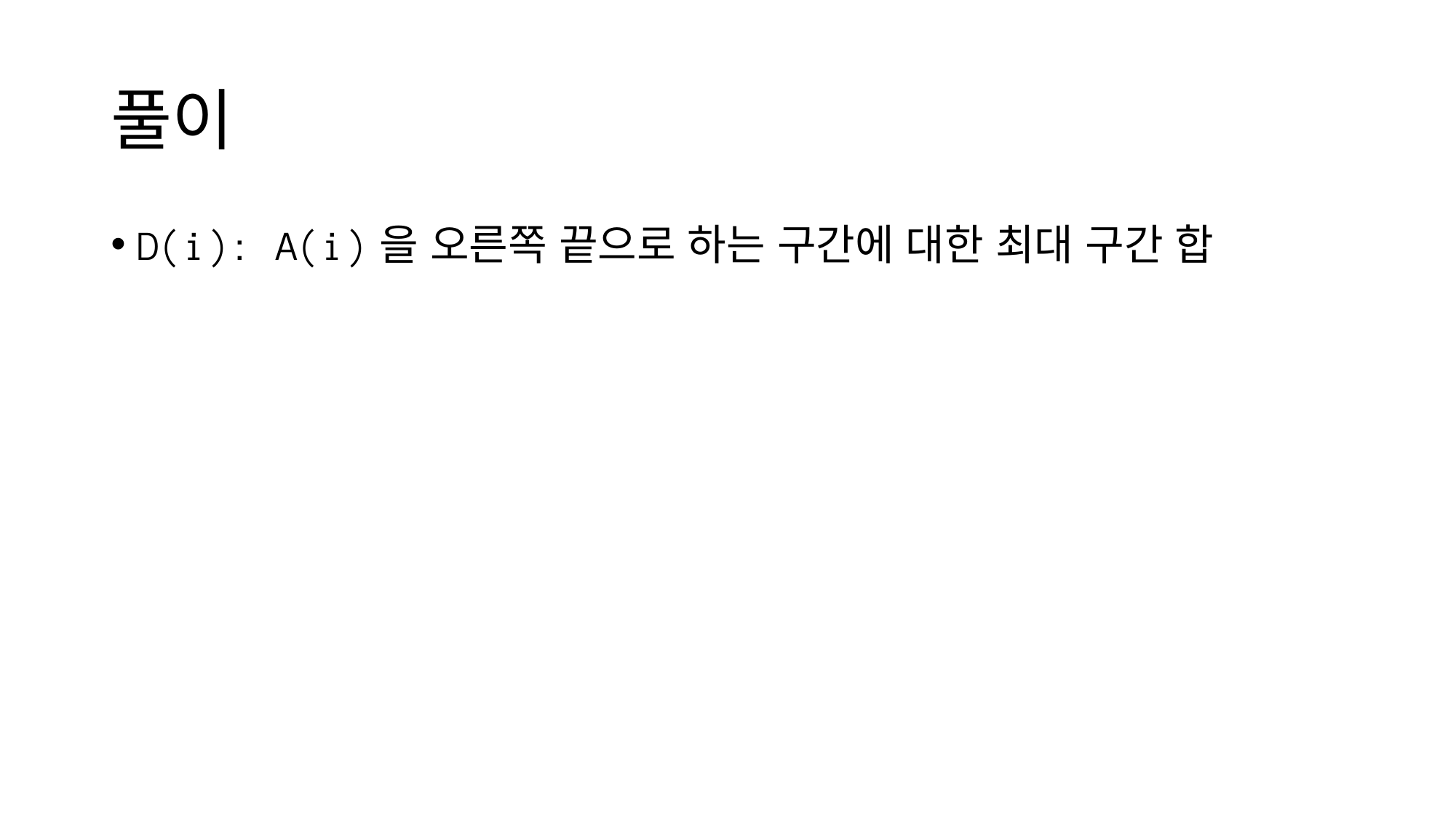

# 풀이
D(i): A(i)을 오른쪽 끝으로 하는 구간에 대한 최대 구간 합